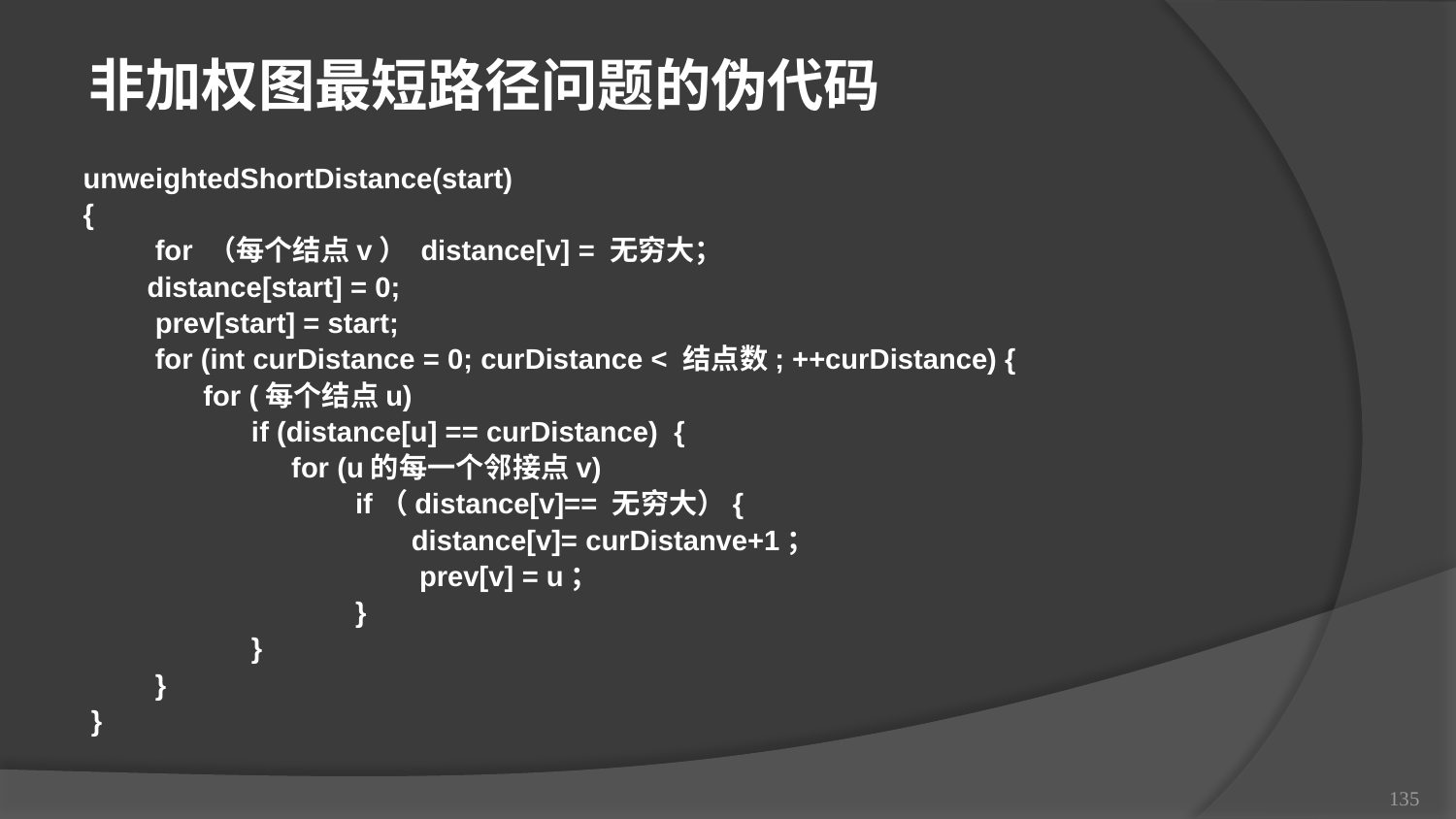

非加权图最短路径问题的伪代码
unweightedShortDistance(start)
{
         for （每个结点v） distance[v] = 无穷大；
        distance[start] = 0;
         prev[start] = start;
         for (int curDistance = 0; curDistance < 结点数; ++curDistance) {
               for (每个结点u)
                     if (distance[u] == curDistance)  {
                          for (u的每一个邻接点v)
                                  if（distance[v]== 无穷大）{
                                         distance[v]= curDistanve+1；
                                          prev[v] = u；
                                  }
                     }
         }
 }
135